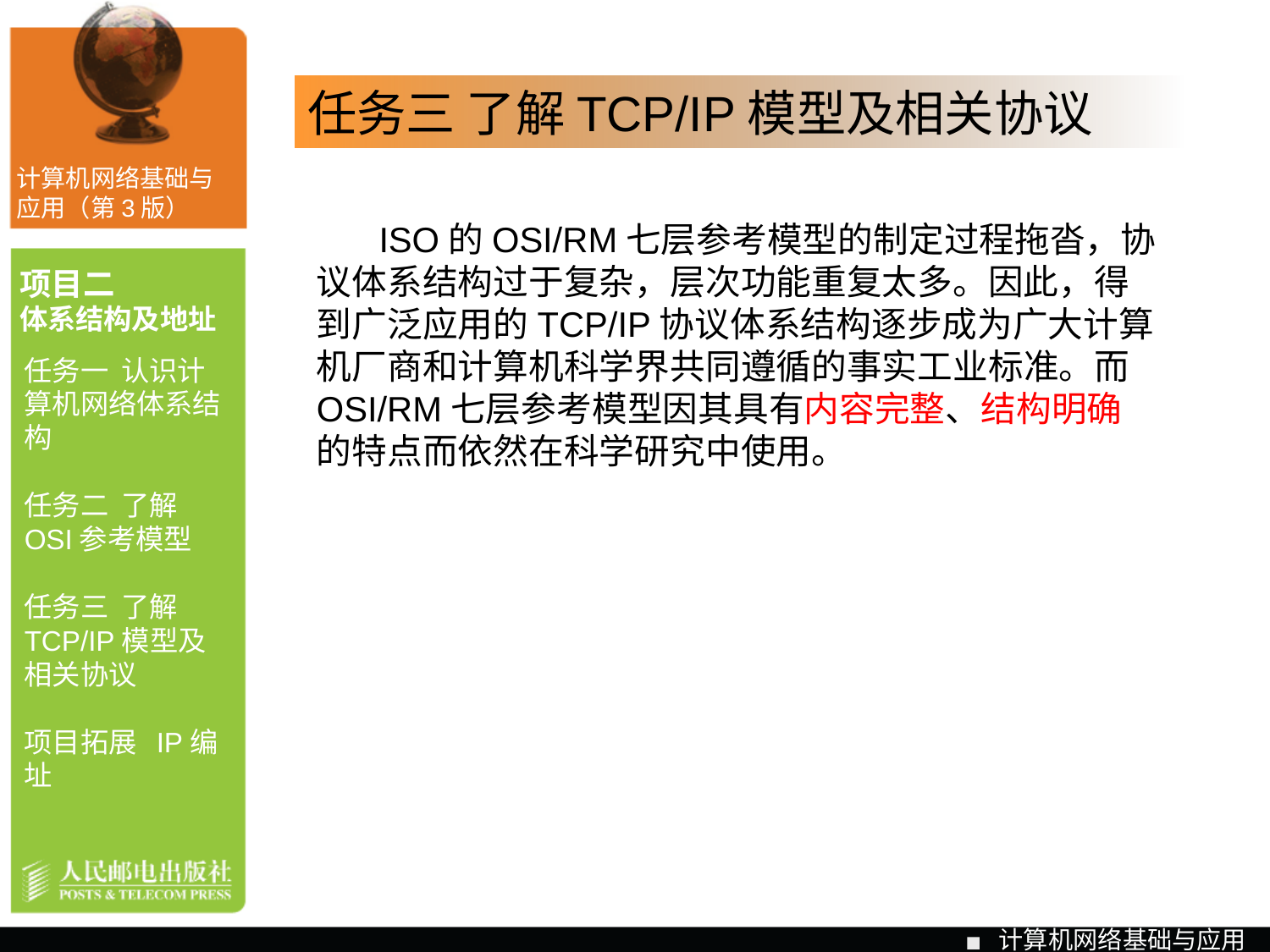

任务三 了解TCP/IP模型及相关协议
计算机网络基础与应用（第3版）
ISO的OSI/RM七层参考模型的制定过程拖沓，协议体系结构过于复杂，层次功能重复太多。因此，得到广泛应用的TCP/IP协议体系结构逐步成为广大计算机厂商和计算机科学界共同遵循的事实工业标准。而OSI/RM七层参考模型因其具有内容完整、结构明确的特点而依然在科学研究中使用。
项目二
体系结构及地址
任务一  认识计算机网络体系结构

任务二  了解OSI参考模型

任务三  了解TCP/IP模型及相关协议

项目拓展  IP编址

计算机网络基础与应用